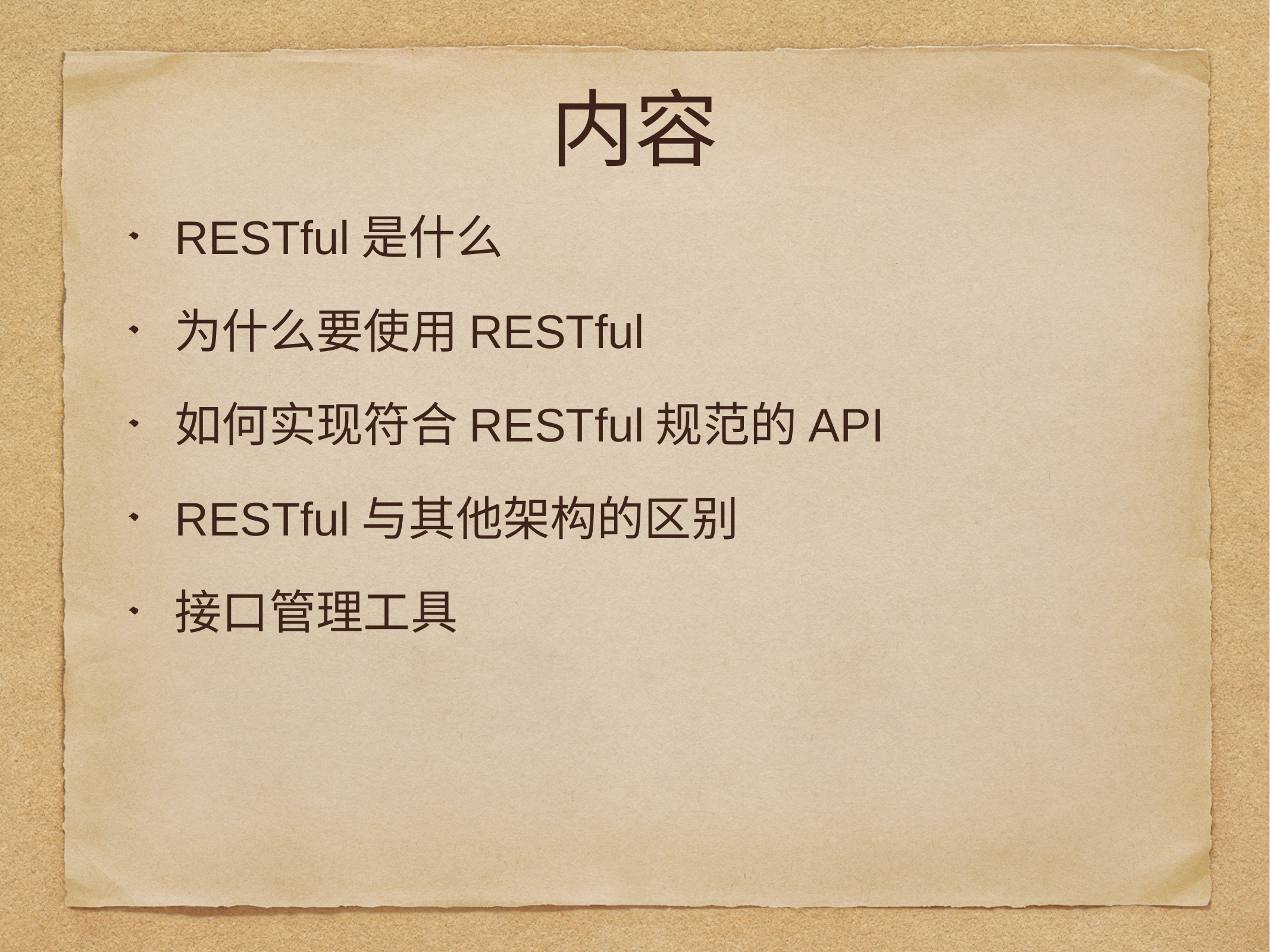

# 内容
RESTful是什么
为什么要使用RESTful
如何实现符合RESTful规范的API
RESTful与其他架构的区别
接口管理工具